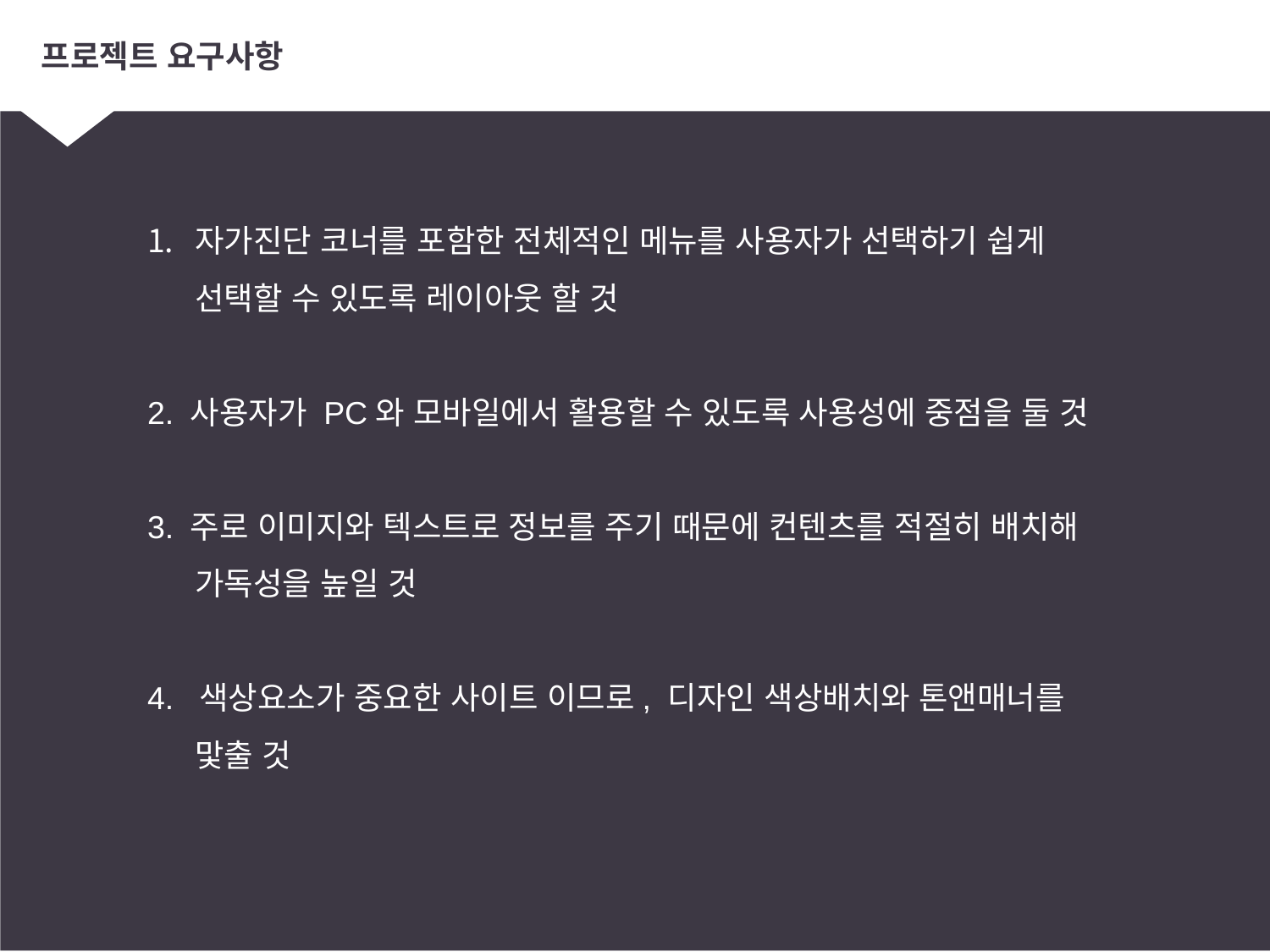

# 프로젝트 요구사항
자가진단 코너를 포함한 전체적인 메뉴를 사용자가 선택하기 쉽게 선택할 수 있도록 레이아웃 할 것

2. 사용자가 PC와 모바일에서 활용할 수 있도록 사용성에 중점을 둘 것

3. 주로 이미지와 텍스트로 정보를 주기 때문에 컨텐츠를 적절히 배치해 가독성을 높일 것

4.  색상요소가 중요한 사이트 이므로, 디자인 색상배치와 톤앤매너를 맟출 것